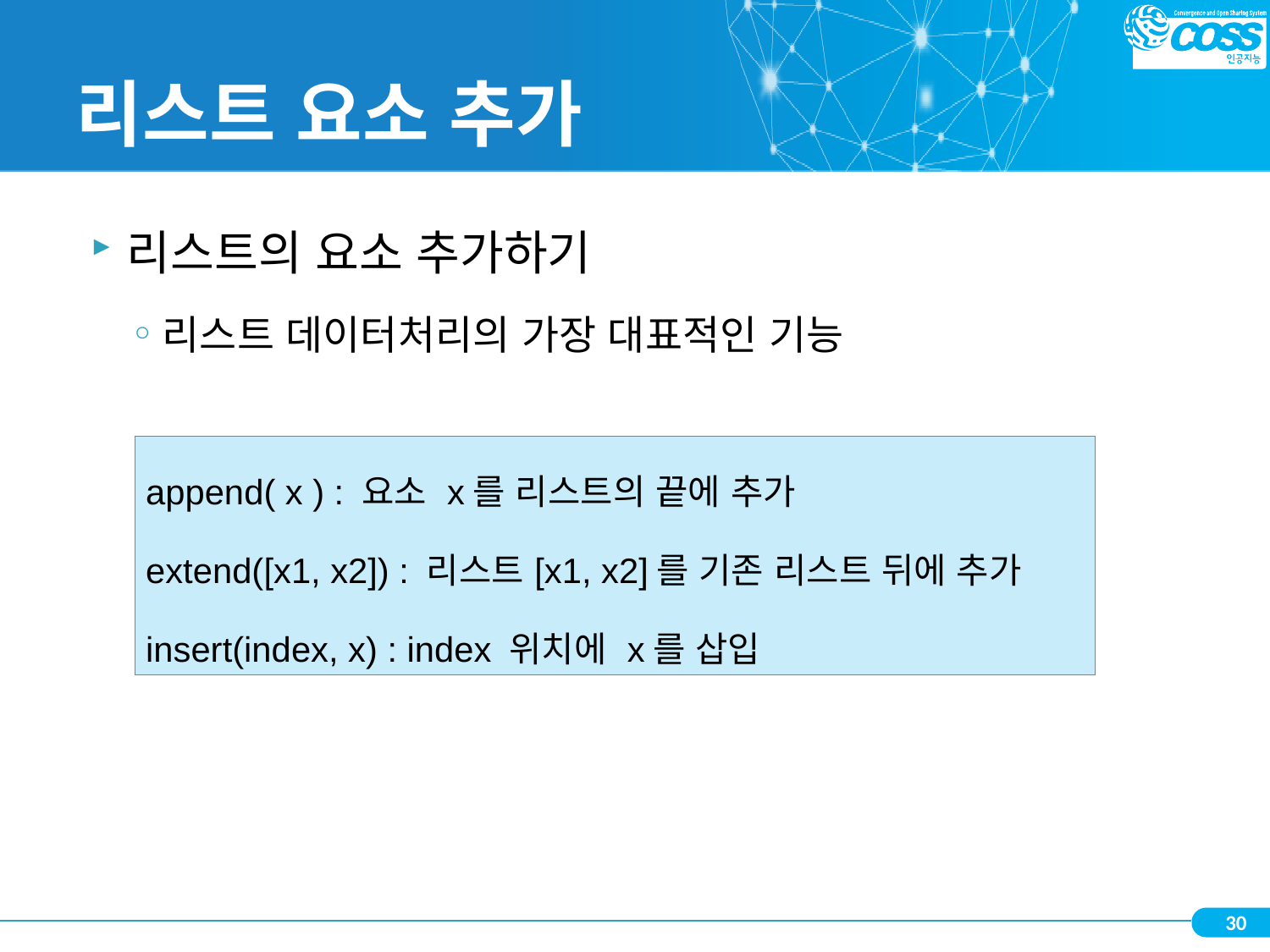

# 리스트 요소 추가
리스트의 요소 추가하기
리스트 데이터처리의 가장 대표적인 기능

| append( x ) : 요소 x를 리스트의 끝에 추가 extend([x1, x2]) : 리스트[x1, x2]를 기존 리스트 뒤에 추가 insert(index, x) : index 위치에 x를 삽입 |
| --- |